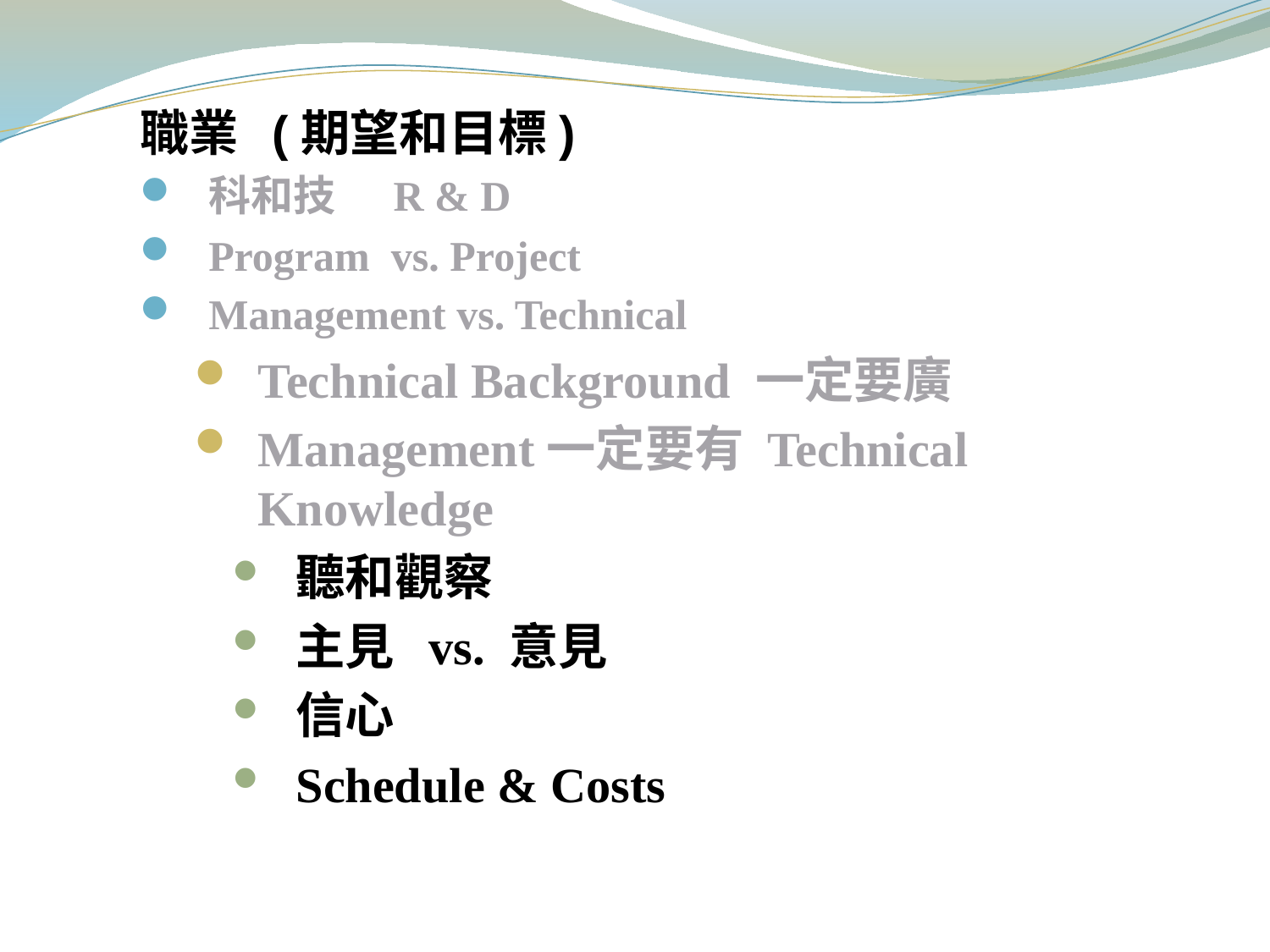

職業  (期望和目標)
科和技     R & D
Program  vs. Project
Management vs. Technical
Technical Background 一定要廣
Management一定要有 Technical Knowledge
聽和觀察
主見  vs. 意見
信心
Schedule & Costs